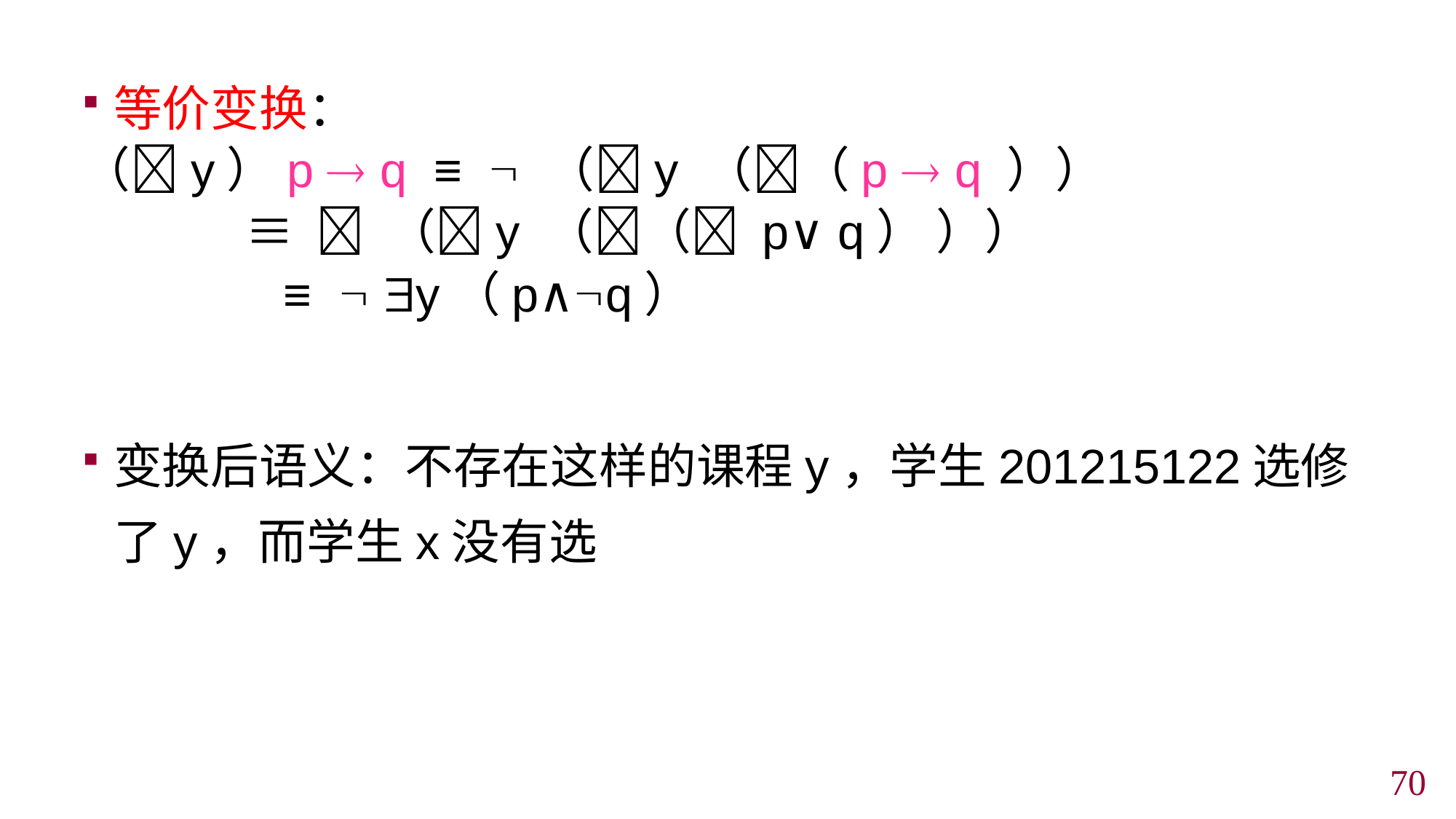

等价变换：
（∀y）p → q  ≡  ¬ （∃y （¬（p → q ））
               ≡  ¬ （∃y （¬（¬ p∨ q） ））
               ≡  ¬ ∃y（p∧¬q）

变换后语义：不存在这样的课程y，学生201215122选修了y，而学生x没有选

70